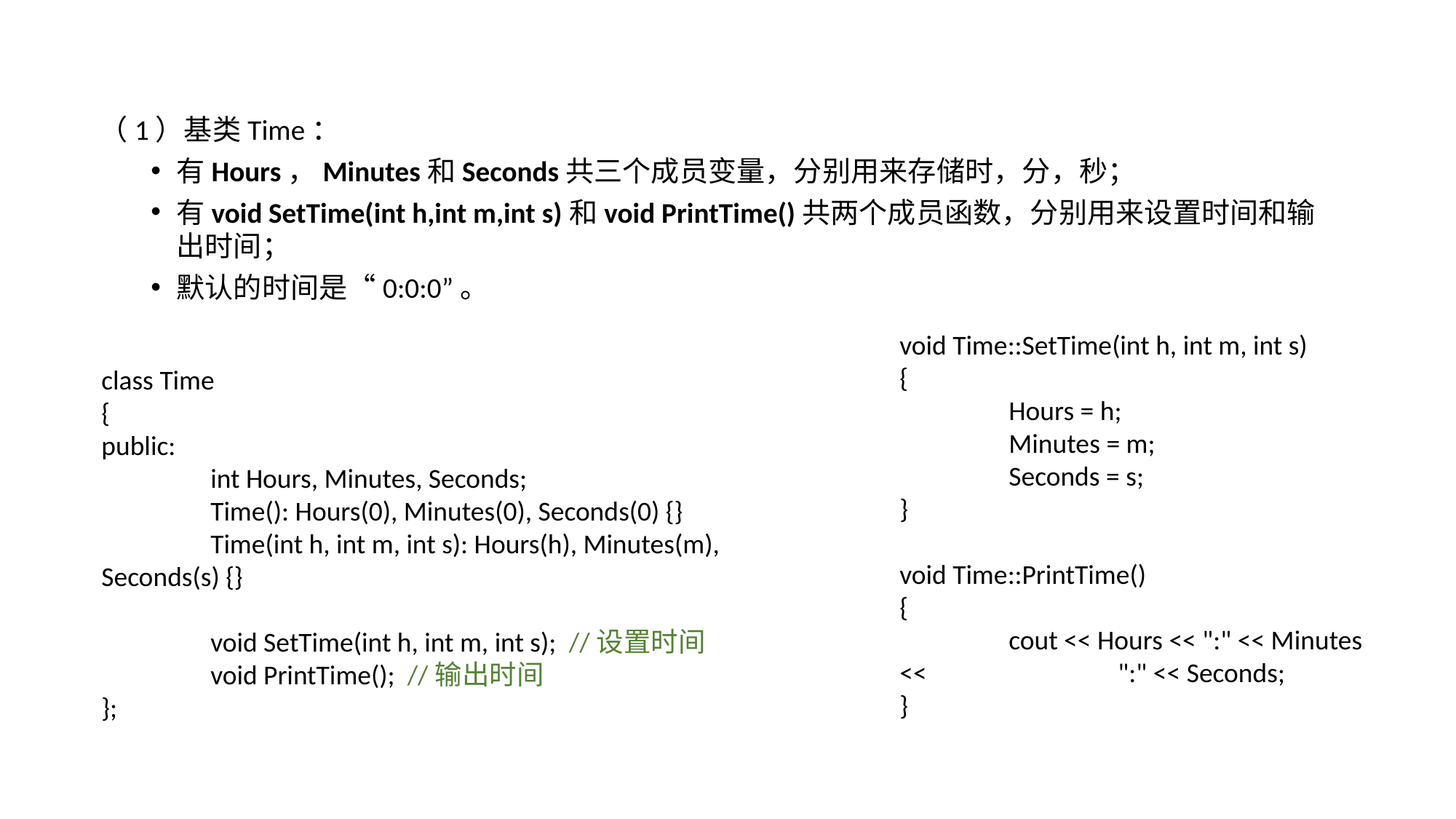

（1）基类Time：
有Hours，Minutes和Seconds共三个成员变量，分别用来存储时，分，秒；
有void SetTime(int h,int m,int s)和void PrintTime()共两个成员函数，分别用来设置时间和输出时间；
默认的时间是“0:0:0”。

void Time::SetTime(int h, int m, int s)
{
	Hours = h;
   	Minutes = m;
	Seconds = s;
}

void Time::PrintTime()
{
	cout << Hours << ":" << Minutes <<    		":" << Seconds;
}
class Time
{
public:
	int Hours, Minutes, Seconds;
	Time(): Hours(0), Minutes(0), Seconds(0) {}
	Time(int h, int m, int s): Hours(h), Minutes(m), Seconds(s) {}

	void SetTime(int h, int m, int s);  //设置时间
	void PrintTime();  //输出时间
};